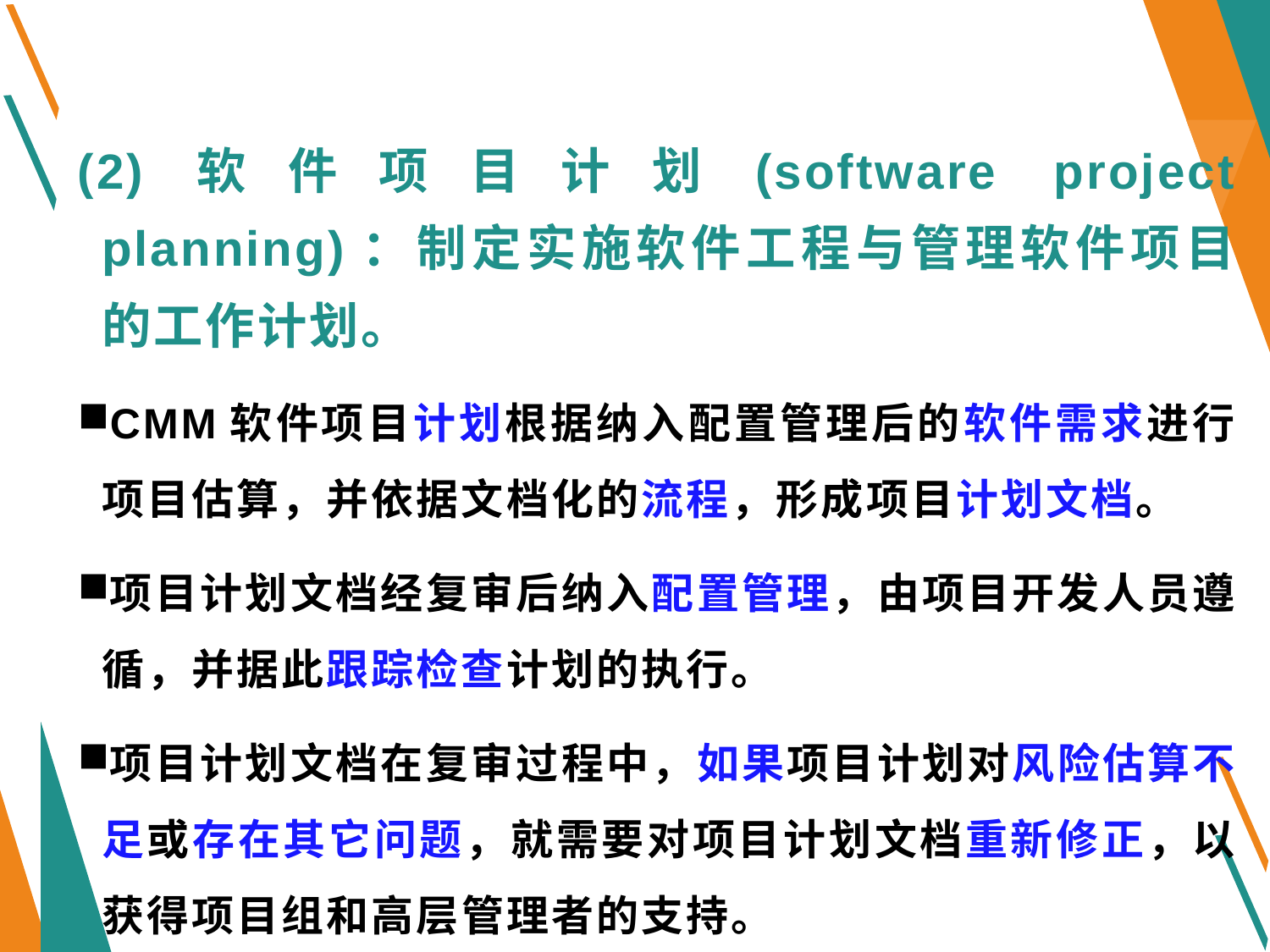

(2)软件项目计划(software project planning)：制定实施软件工程与管理软件项目的工作计划。
CMM软件项目计划根据纳入配置管理后的软件需求进行项目估算，并依据文档化的流程，形成项目计划文档。
项目计划文档经复审后纳入配置管理，由项目开发人员遵循，并据此跟踪检查计划的执行。
项目计划文档在复审过程中，如果项目计划对风险估算不足或存在其它问题，就需要对项目计划文档重新修正，以获得项目组和高层管理者的支持。